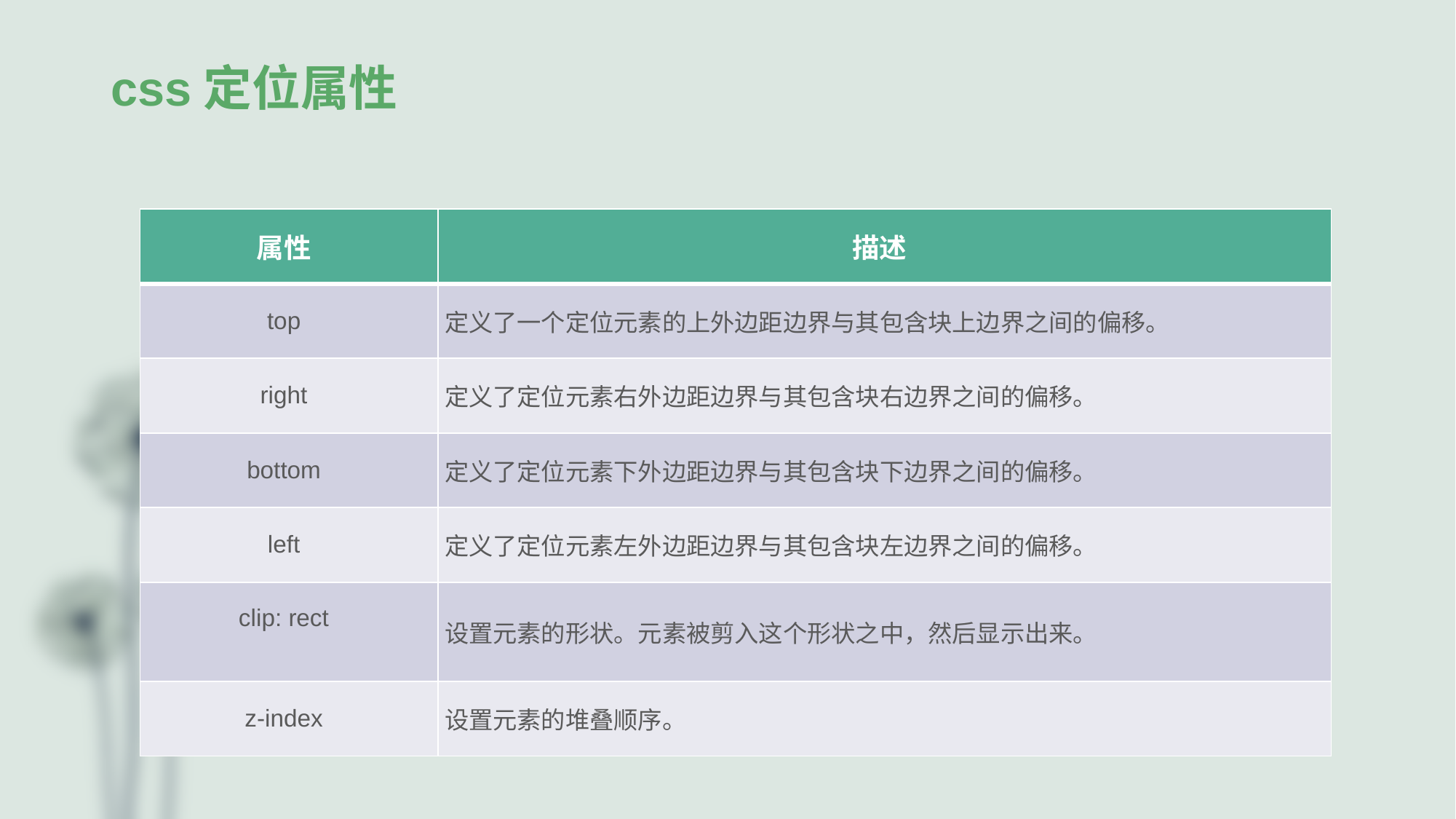

# css定位属性

| 属性 | 描述 |
| --- | --- |
| top | 定义了一个定位元素的上外边距边界与其包含块上边界之间的偏移。 |
| right | 定义了定位元素右外边距边界与其包含块右边界之间的偏移。 |
| bottom | 定义了定位元素下外边距边界与其包含块下边界之间的偏移。 |
| left | 定义了定位元素左外边距边界与其包含块左边界之间的偏移。 |
| clip: rect | 设置元素的形状。元素被剪入这个形状之中，然后显示出来。 |
| z-index | 设置元素的堆叠顺序。 |